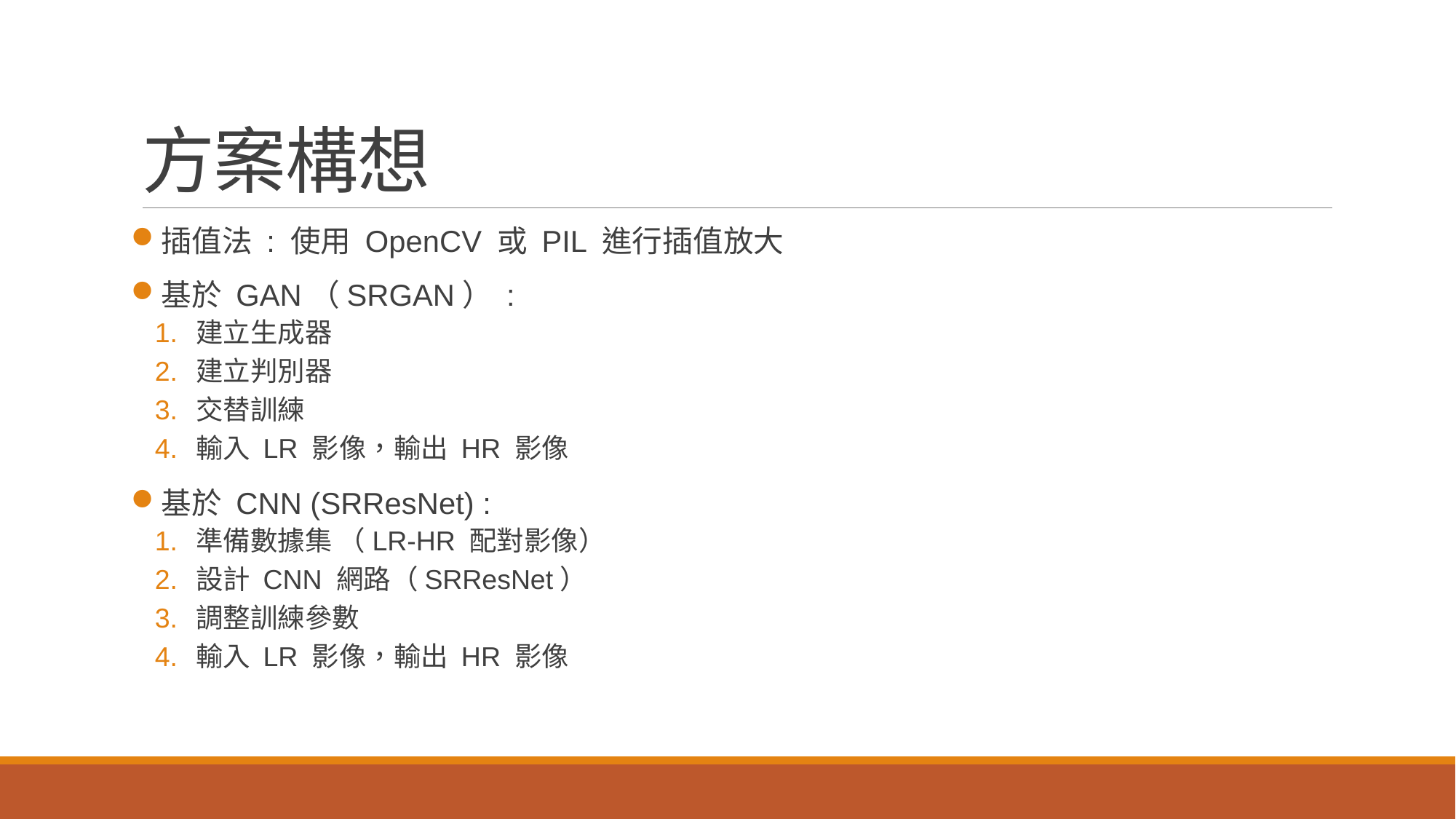

# 方案構想
插值法 : 使用 OpenCV 或 PIL 進行插值放大
基於 GAN（SRGAN） :
建立生成器
建立判別器
交替訓練
輸入 LR 影像，輸出 HR 影像
基於 CNN (SRResNet) :
準備數據集 （LR-HR 配對影像）
設計 CNN 網路（SRResNet）
調整訓練參數
輸入 LR 影像，輸出 HR 影像